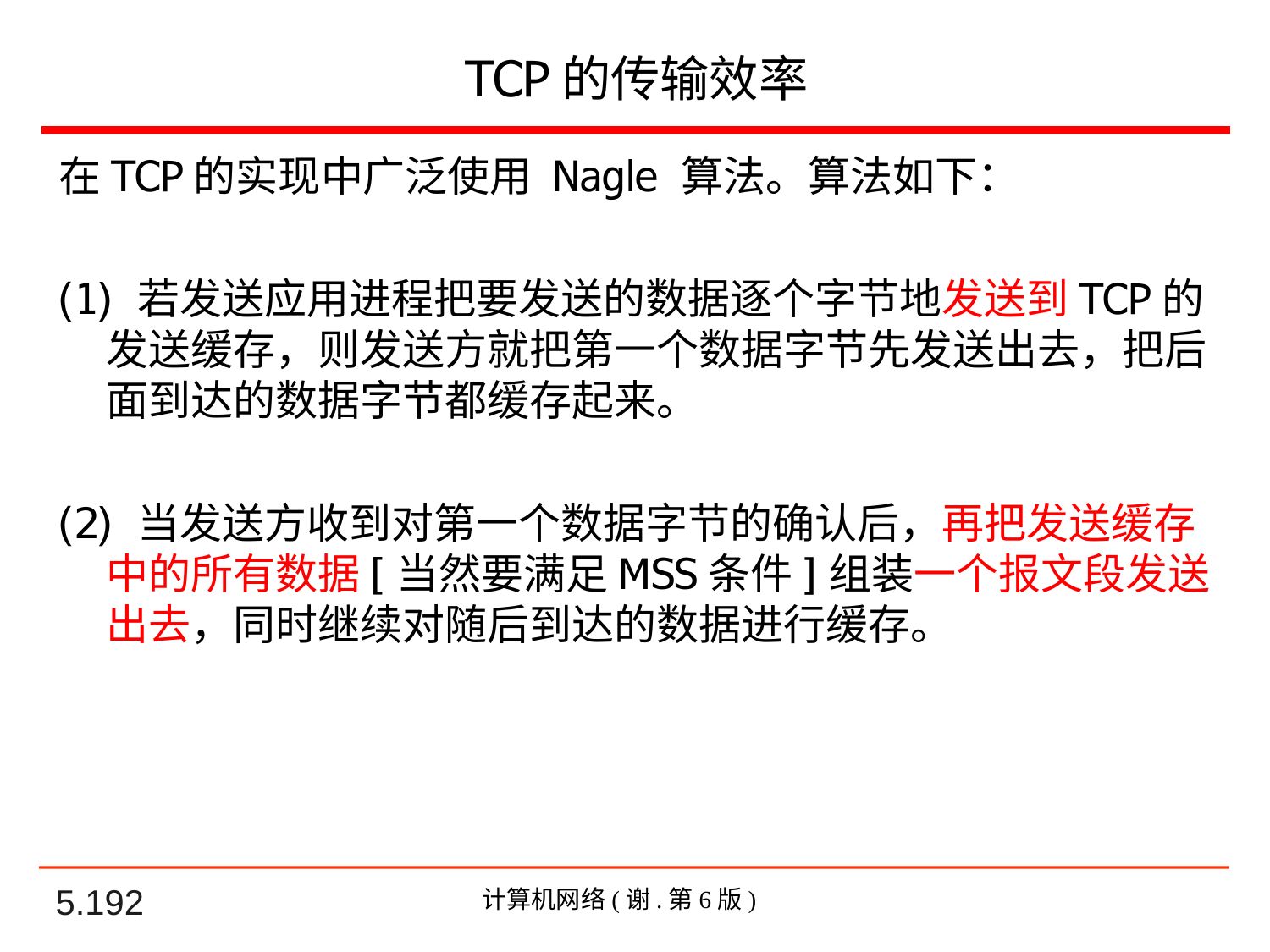

# TCP的传输效率
在TCP的实现中广泛使用 Nagle 算法。算法如下：

(1) 若发送应用进程把要发送的数据逐个字节地发送到TCP的发送缓存，则发送方就把第一个数据字节先发送出去，把后面到达的数据字节都缓存起来。

(2) 当发送方收到对第一个数据字节的确认后，再把发送缓存中的所有数据[当然要满足MSS条件]组装一个报文段发送出去，同时继续对随后到达的数据进行缓存。